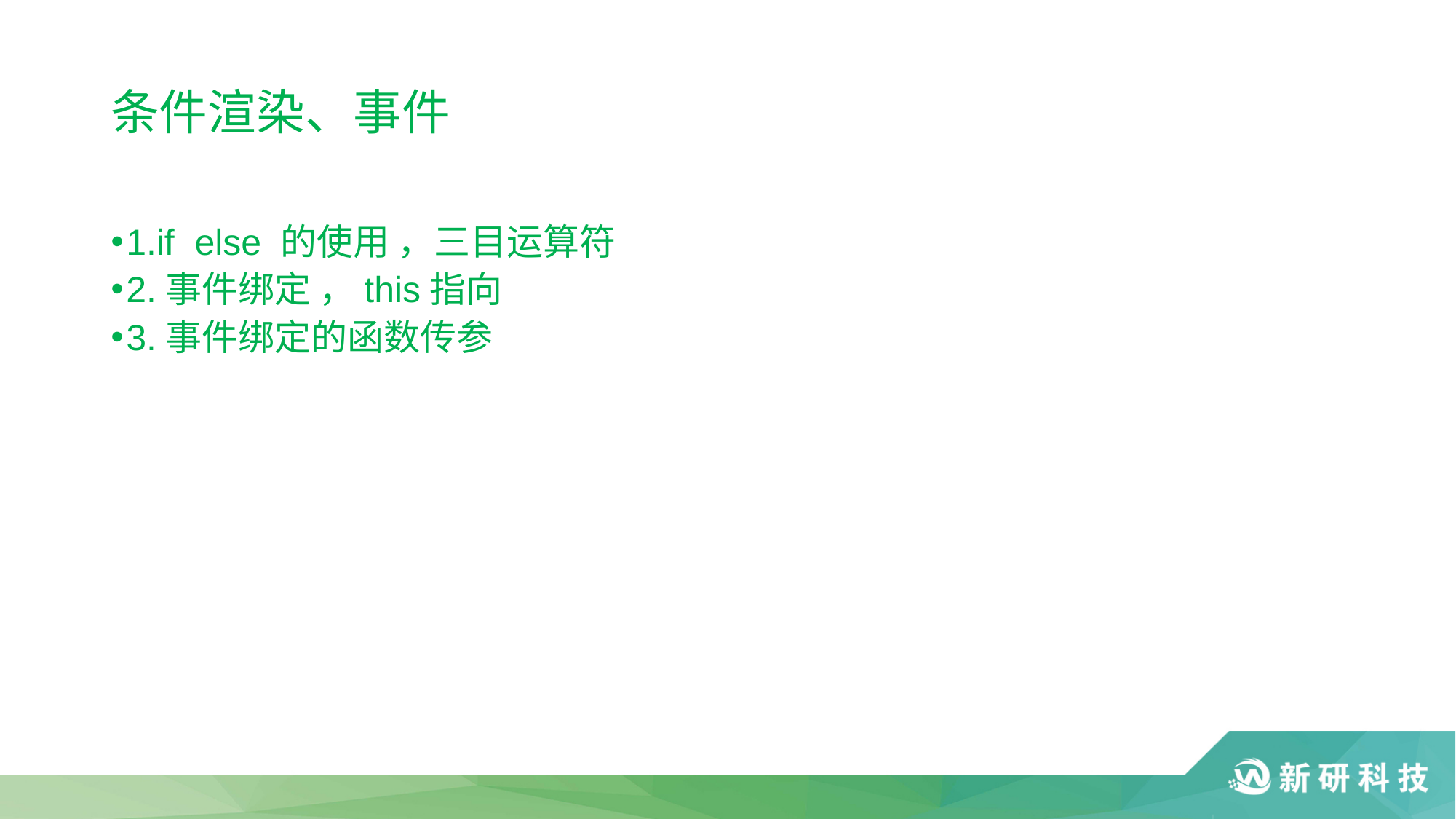

# 条件渲染、事件
1.if  else 的使用 ，三目运算符
2.事件绑定 ，this指向
3.事件绑定的函数传参